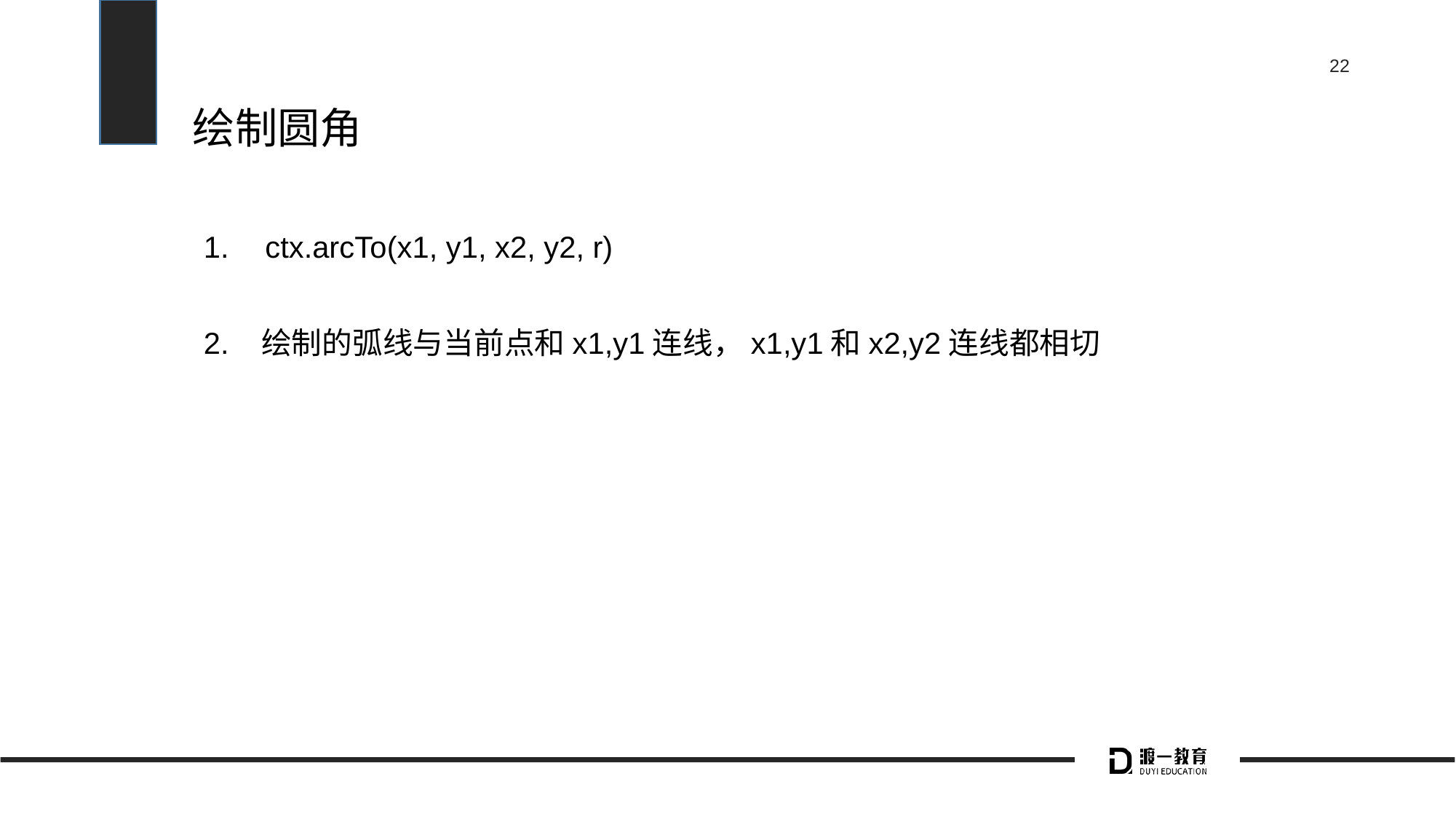

# 绘制圆角
ctx.arcTo(x1, y1, x2, y2, r)

2.   绘制的弧线与当前点和x1,y1连线，x1,y1和x2,y2连线都相切